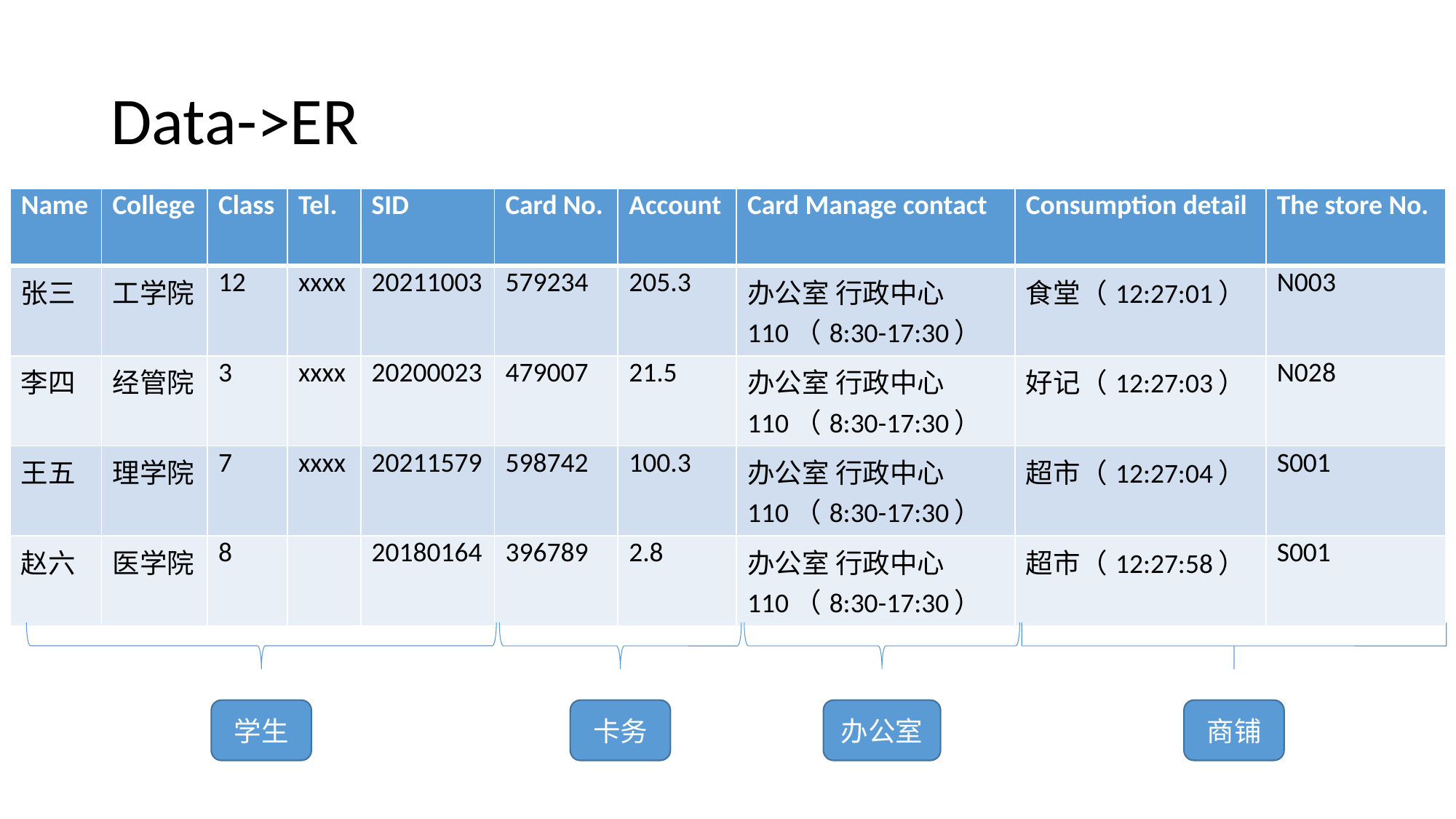

# Data->ER
| Name | College | Class | Tel. | SID | Card No. | Account | Card Manage contact | Consumption detail | The store No. |
| --- | --- | --- | --- | --- | --- | --- | --- | --- | --- |
| 张三 | 工学院 | 12 | xxxx | 20211003 | 579234 | 205.3 | 办公室 行政中心110（8:30-17:30） | 食堂（12:27:01） | N003 |
| 李四 | 经管院 | 3 | xxxx | 20200023 | 479007 | 21.5 | 办公室 行政中心110（8:30-17:30） | 好记（12:27:03） | N028 |
| 王五 | 理学院 | 7 | xxxx | 20211579 | 598742 | 100.3 | 办公室 行政中心110（8:30-17:30） | 超市（12:27:04） | S001 |
| 赵六 | 医学院 | 8 |  | 20180164 | 396789 | 2.8 | 办公室 行政中心110（8:30-17:30） | 超市（12:27:58） | S001 |

学生
卡务
办公室
商铺